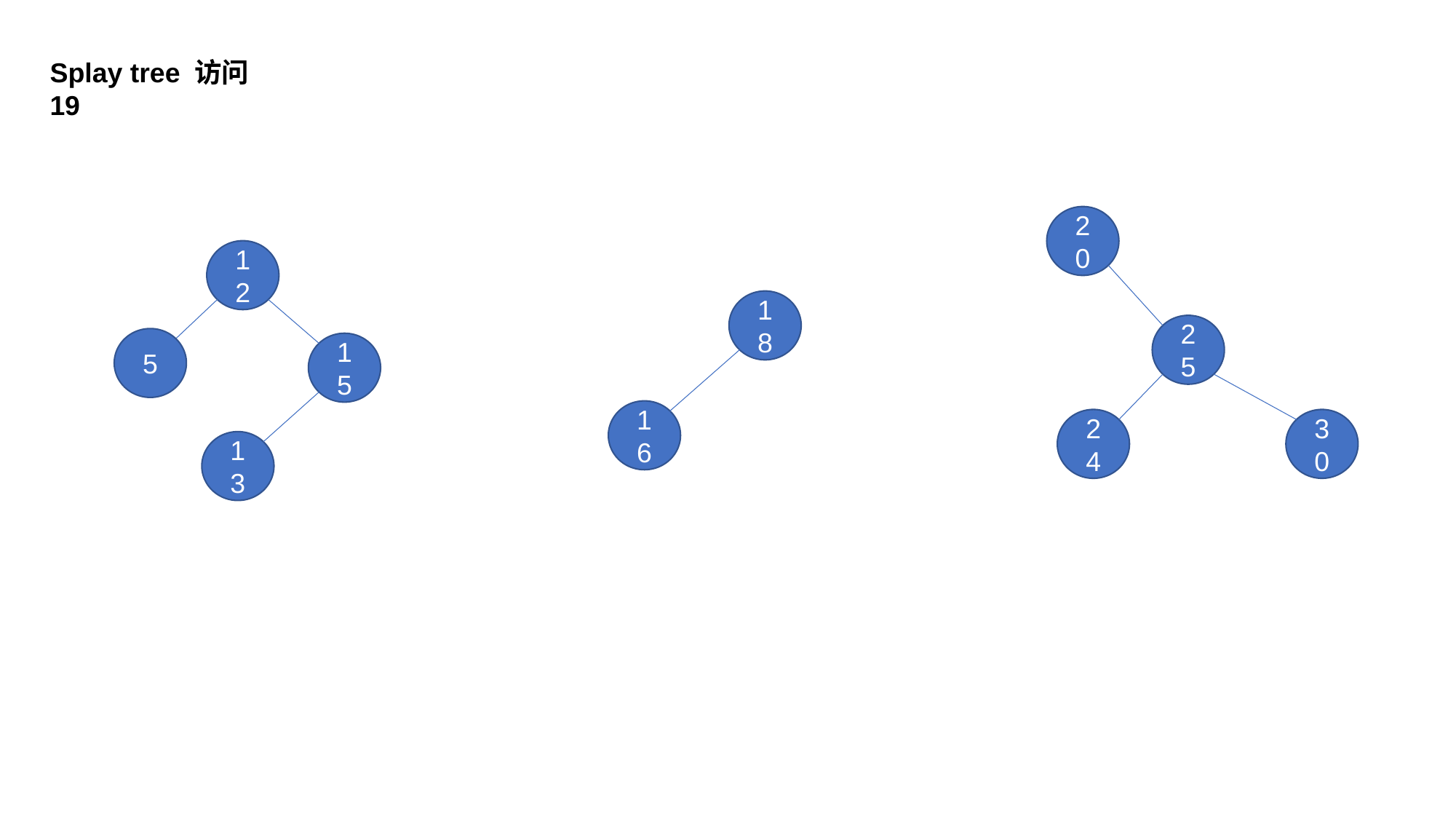

Splay tree 访问 19
20
12
18
25
5
15
16
24
30
13